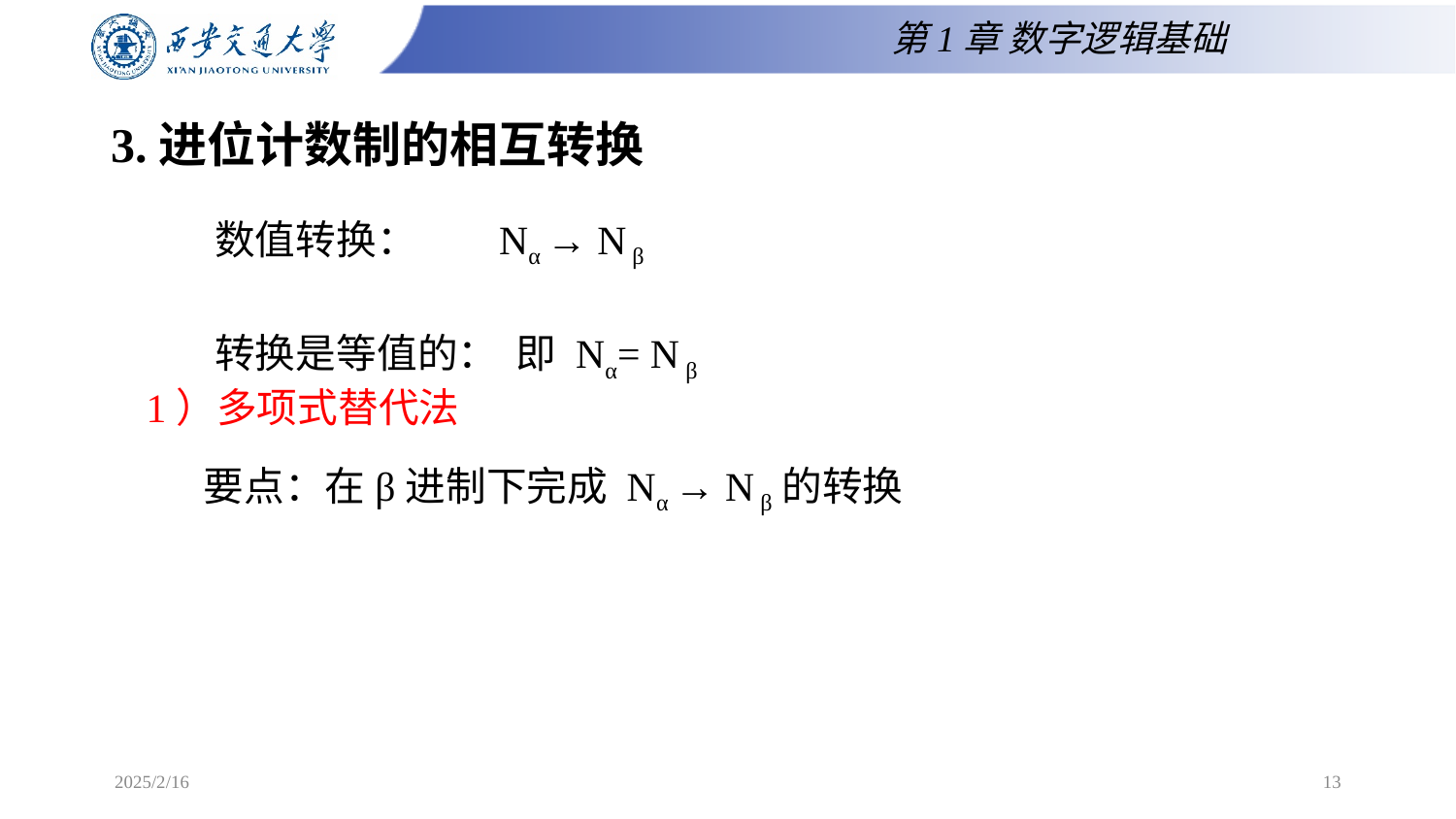

第1章 数字逻辑基础
3.进位计数制的相互转换
数值转换：        Nα → N β
转换是等值的：  即 Nα= N β

1）多项式替代法
要点：在β进制下完成 Nα → N β的转换
2025/2/16
13